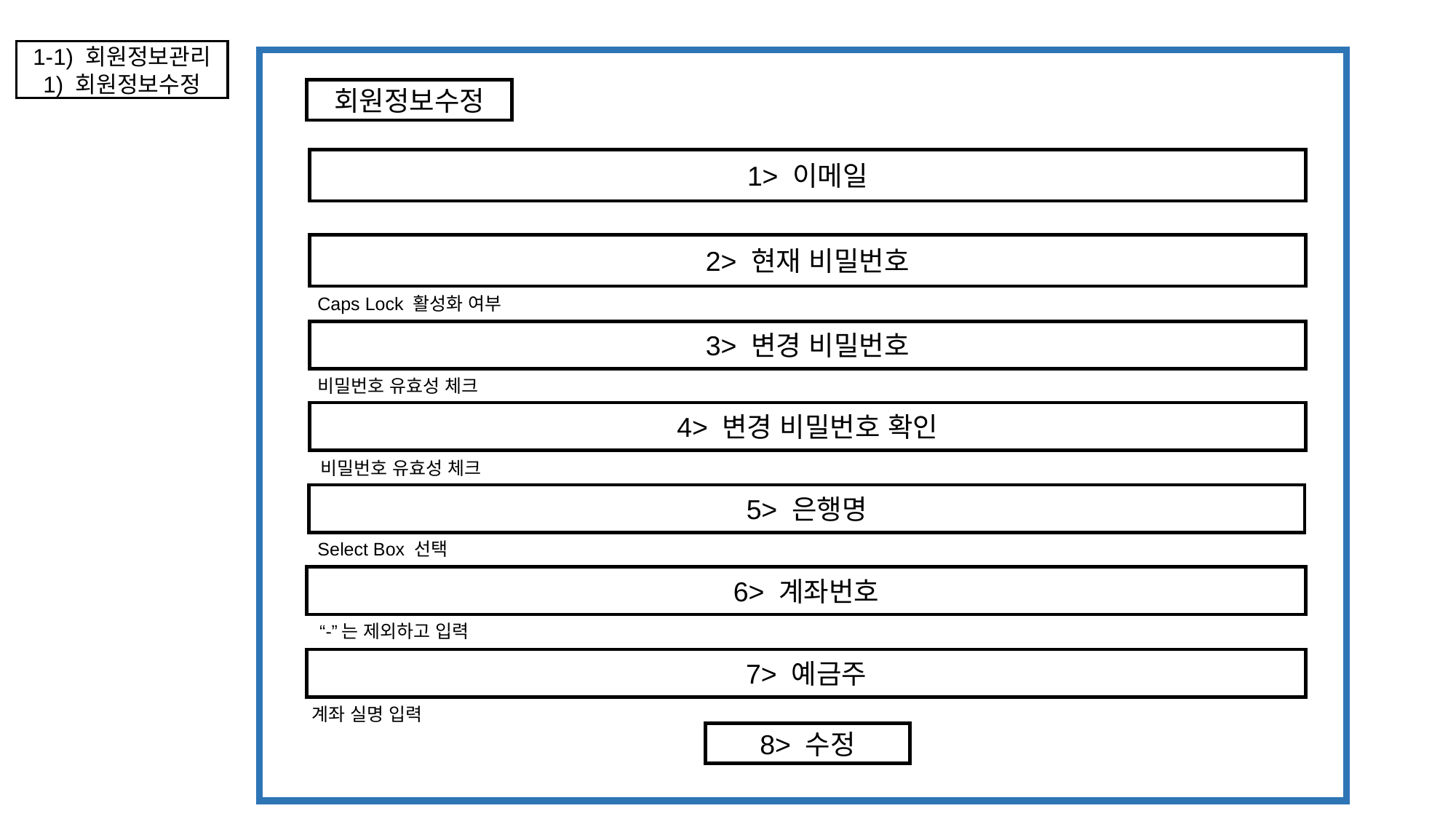

1-1) 회원정보관리
1) 회원정보수정
https://grandedesafio.com/ko/quiz/14558647
회원정보수정
1> 이메일
2> 현재 비밀번호
Caps Lock 활성화 여부
3> 변경 비밀번호
비밀번호 유효성 체크
4> 변경 비밀번호 확인
비밀번호 유효성 체크
5> 은행명
Select Box 선택
6> 계좌번호
“-”는 제외하고 입력
7> 예금주
계좌 실명 입력
8> 수정